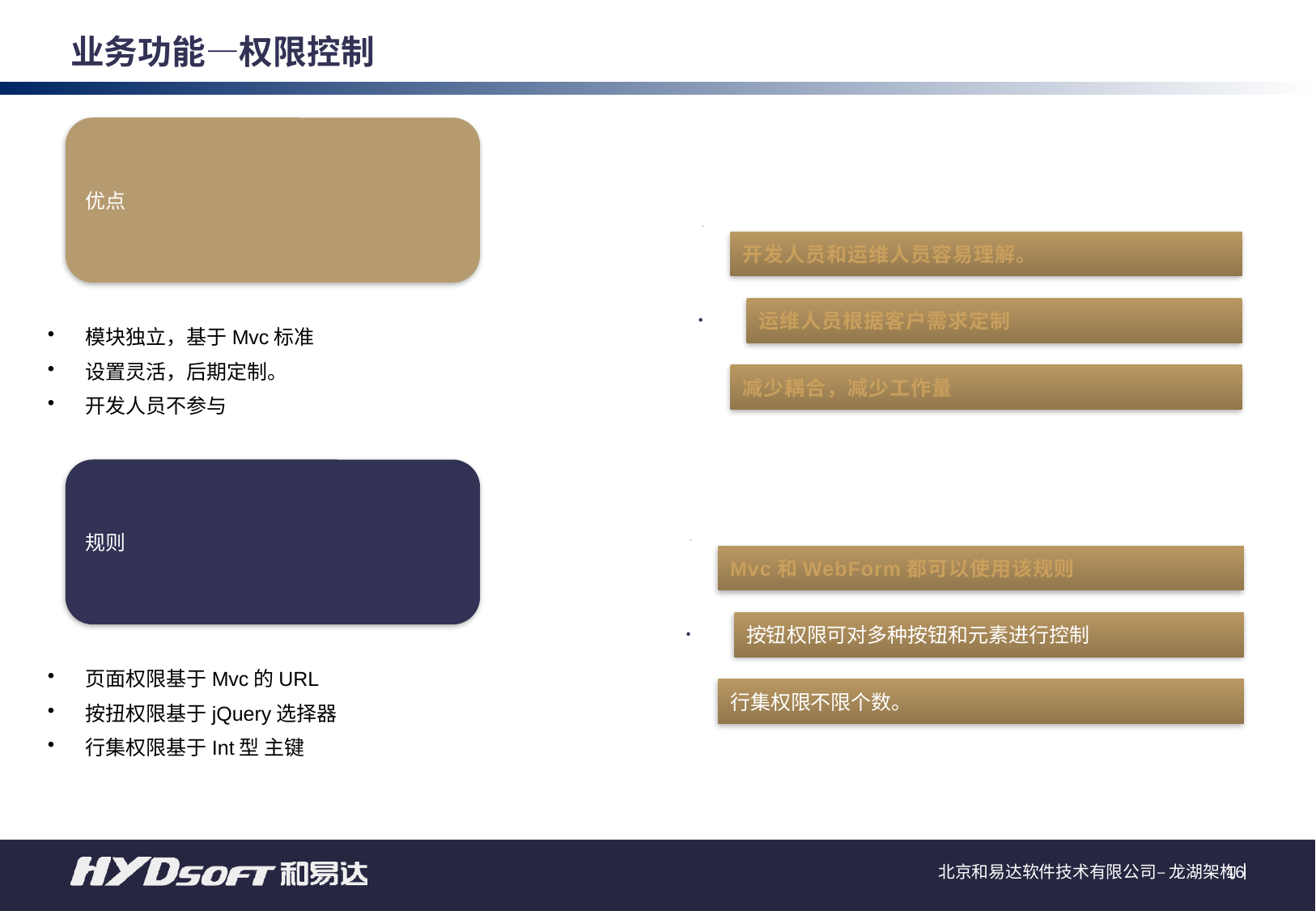

业务功能—权限控制
优点
规则
模块独立，基于Mvc标准
页面权限基于Mvc的URL
按扭权限基于jQuery选择器
行集权限基于Int型 主键
开发人员不参与
设置灵活，后期定制。
开发人员和运维人员容易理解。
运维人员根据客户需求定制
减少耦合，减少工作量
Mvc和WebForm都可以使用该规则
按钮权限可对多种按钮和元素进行控制
行集权限不限个数。